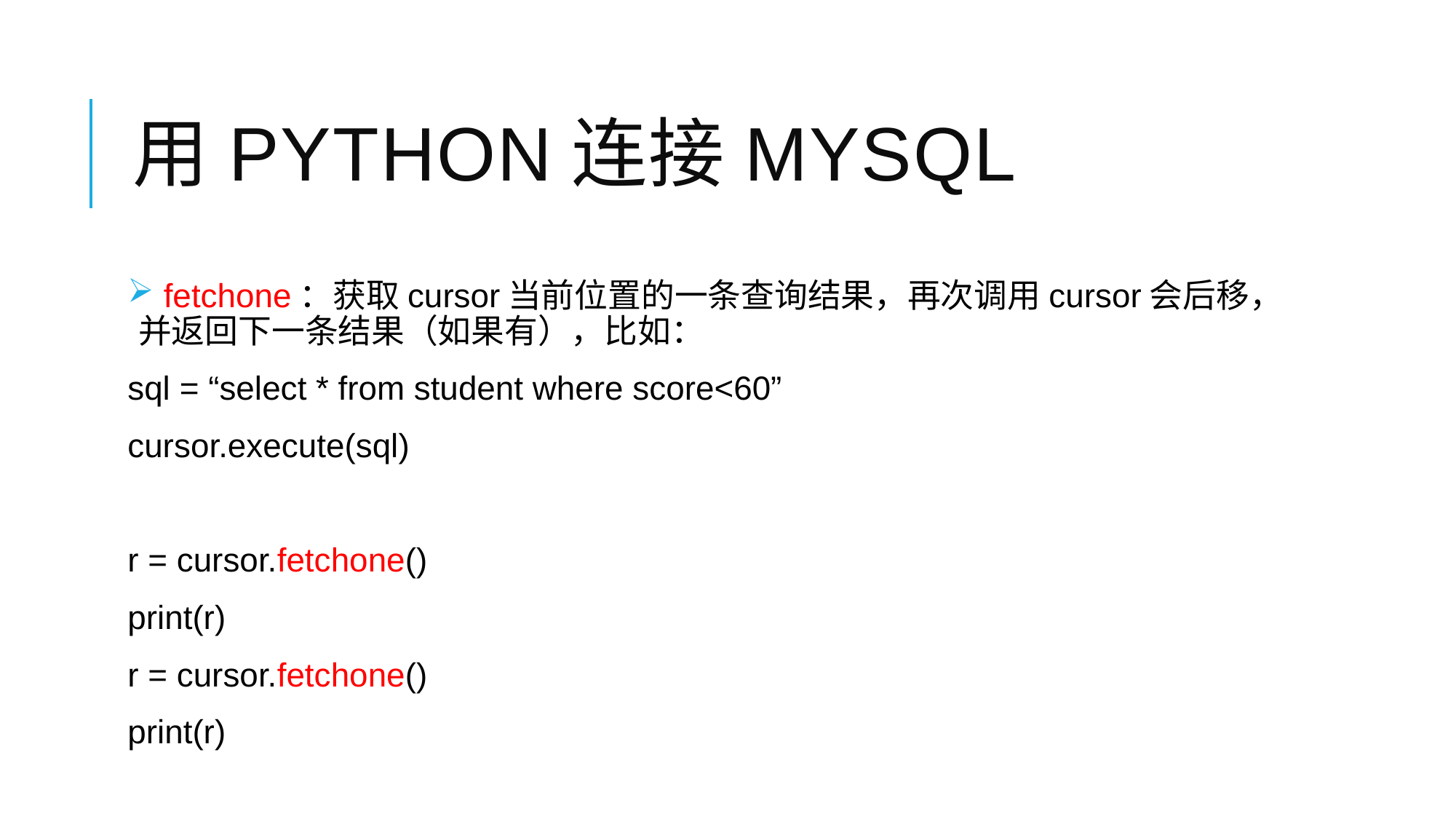

# 用Python连接MySQL
 fetchone：获取cursor当前位置的一条查询结果，再次调用cursor会后移，并返回下一条结果（如果有），比如：
sql = “select * from student where score<60”
cursor.execute(sql)

r = cursor.fetchone()
print(r)
r = cursor.fetchone()
print(r)